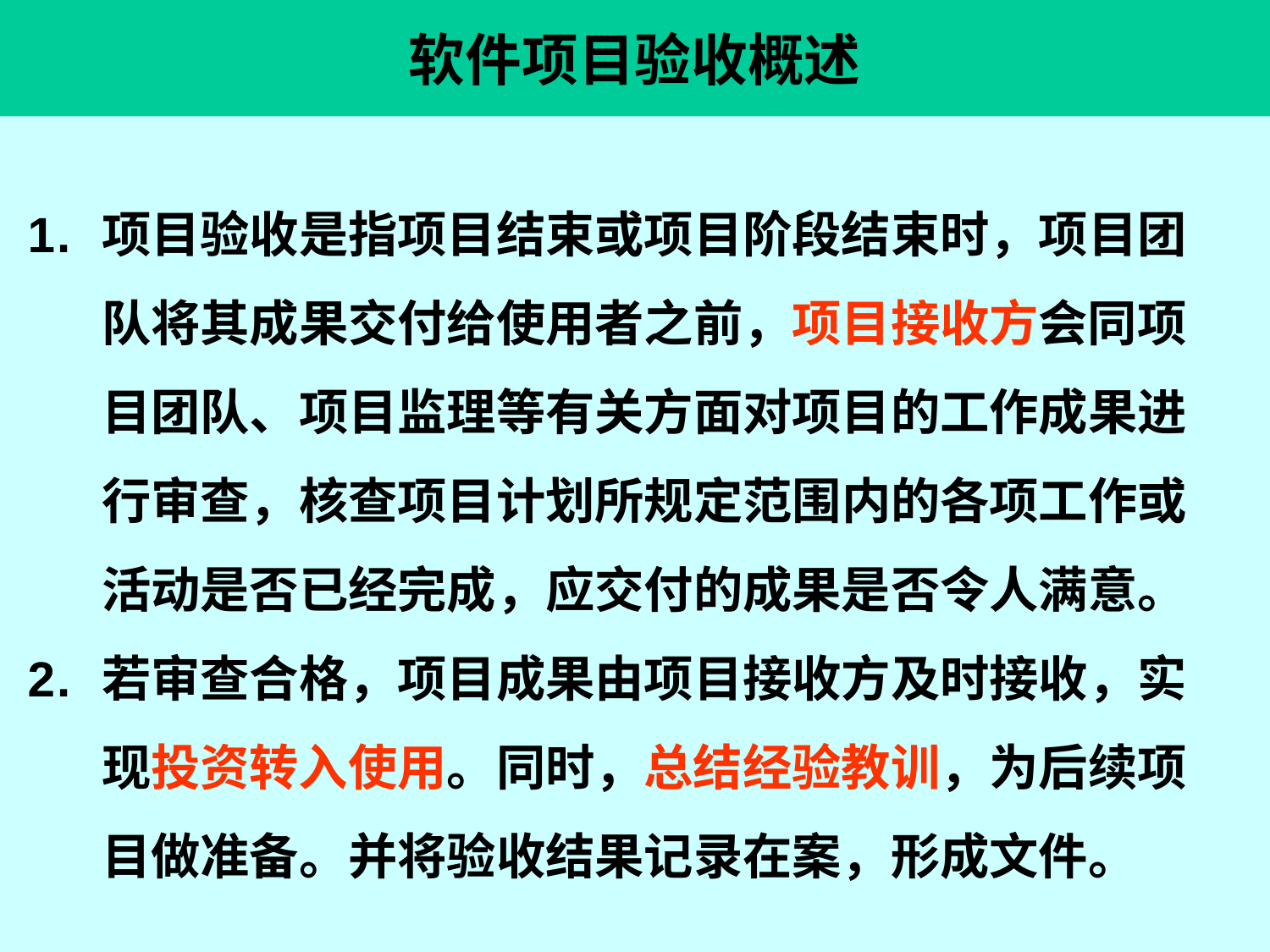

# 软件项目验收概述
项目验收是指项目结束或项目阶段结束时，项目团队将其成果交付给使用者之前，项目接收方会同项目团队、项目监理等有关方面对项目的工作成果进行审查，核查项目计划所规定范围内的各项工作或活动是否已经完成，应交付的成果是否令人满意。
若审查合格，项目成果由项目接收方及时接收，实现投资转入使用。同时，总结经验教训，为后续项目做准备。并将验收结果记录在案，形成文件。